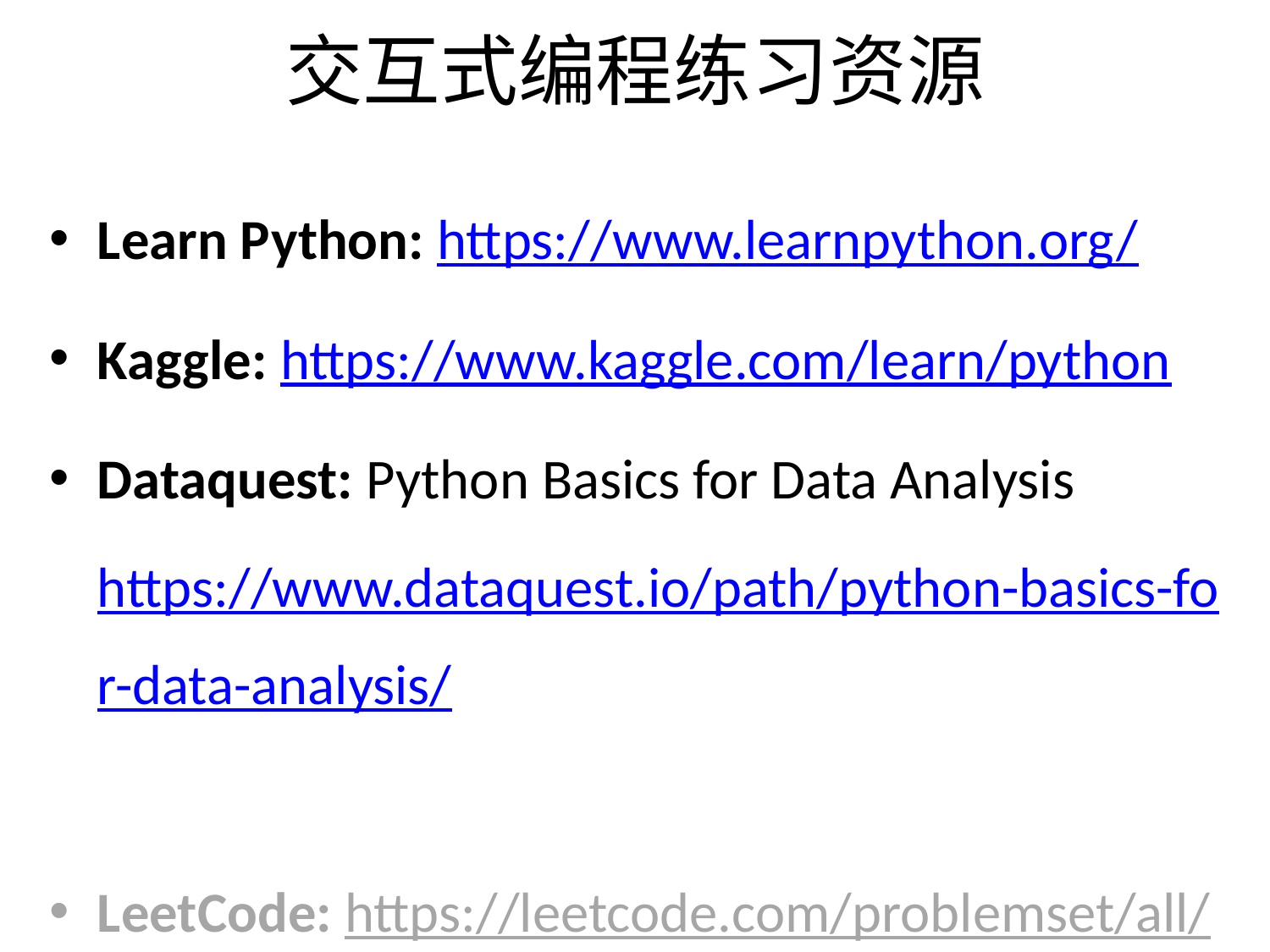

# 交互式编程练习资源
Learn Python: https://www.learnpython.org/
Kaggle: https://www.kaggle.com/learn/python
Dataquest: Python Basics for Data Analysis https://www.dataquest.io/path/python-basics-for-data-analysis/
LeetCode: https://leetcode.com/problemset/all/